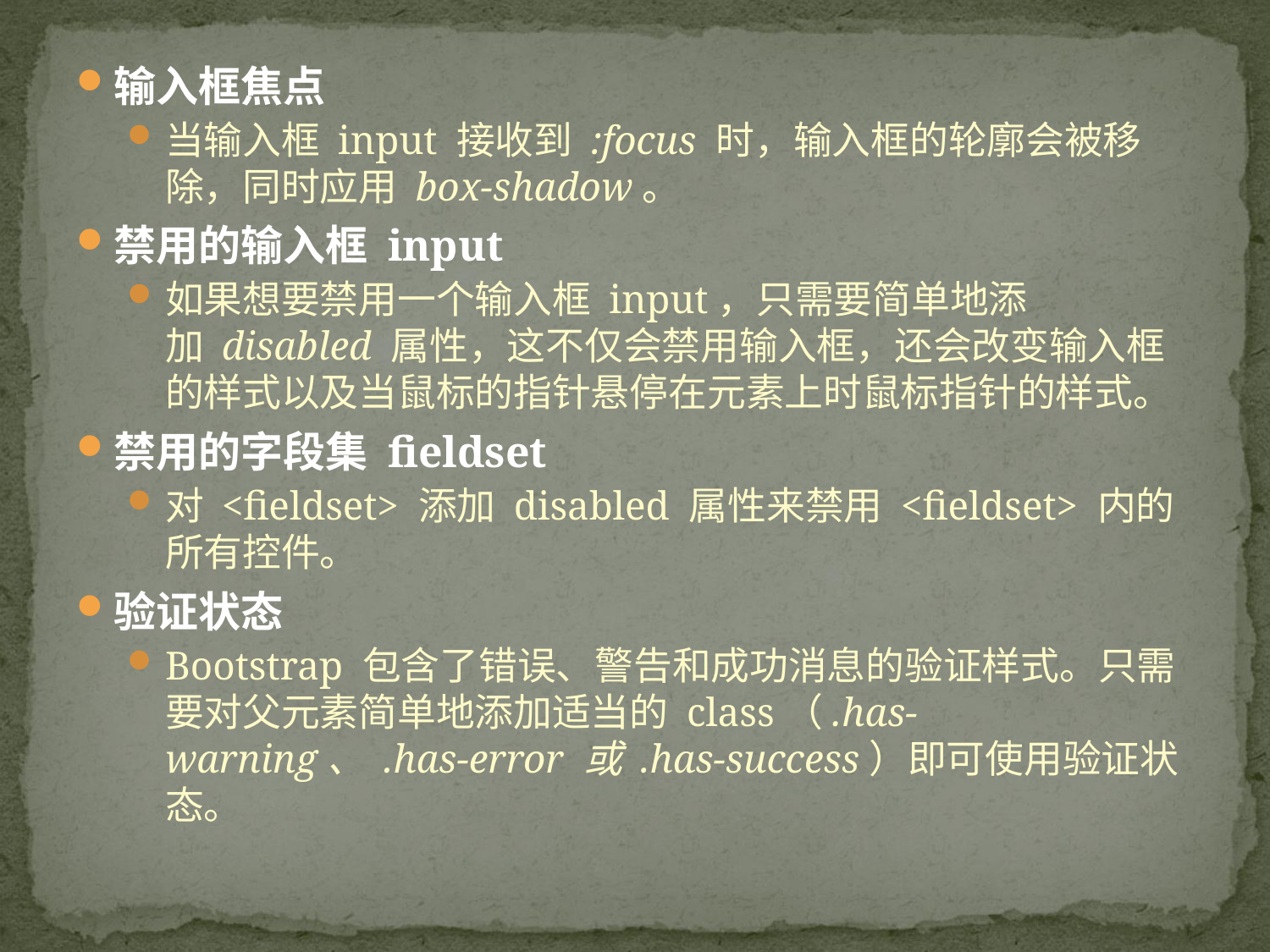

输入框焦点
当输入框 input 接收到 :focus 时，输入框的轮廓会被移除，同时应用 box-shadow。
禁用的输入框 input
如果想要禁用一个输入框 input，只需要简单地添加 disabled 属性，这不仅会禁用输入框，还会改变输入框的样式以及当鼠标的指针悬停在元素上时鼠标指针的样式。
禁用的字段集 fieldset
对 <fieldset> 添加 disabled 属性来禁用 <fieldset> 内的所有控件。
验证状态
Bootstrap 包含了错误、警告和成功消息的验证样式。只需要对父元素简单地添加适当的 class（.has-warning、 .has-error 或 .has-success）即可使用验证状态。